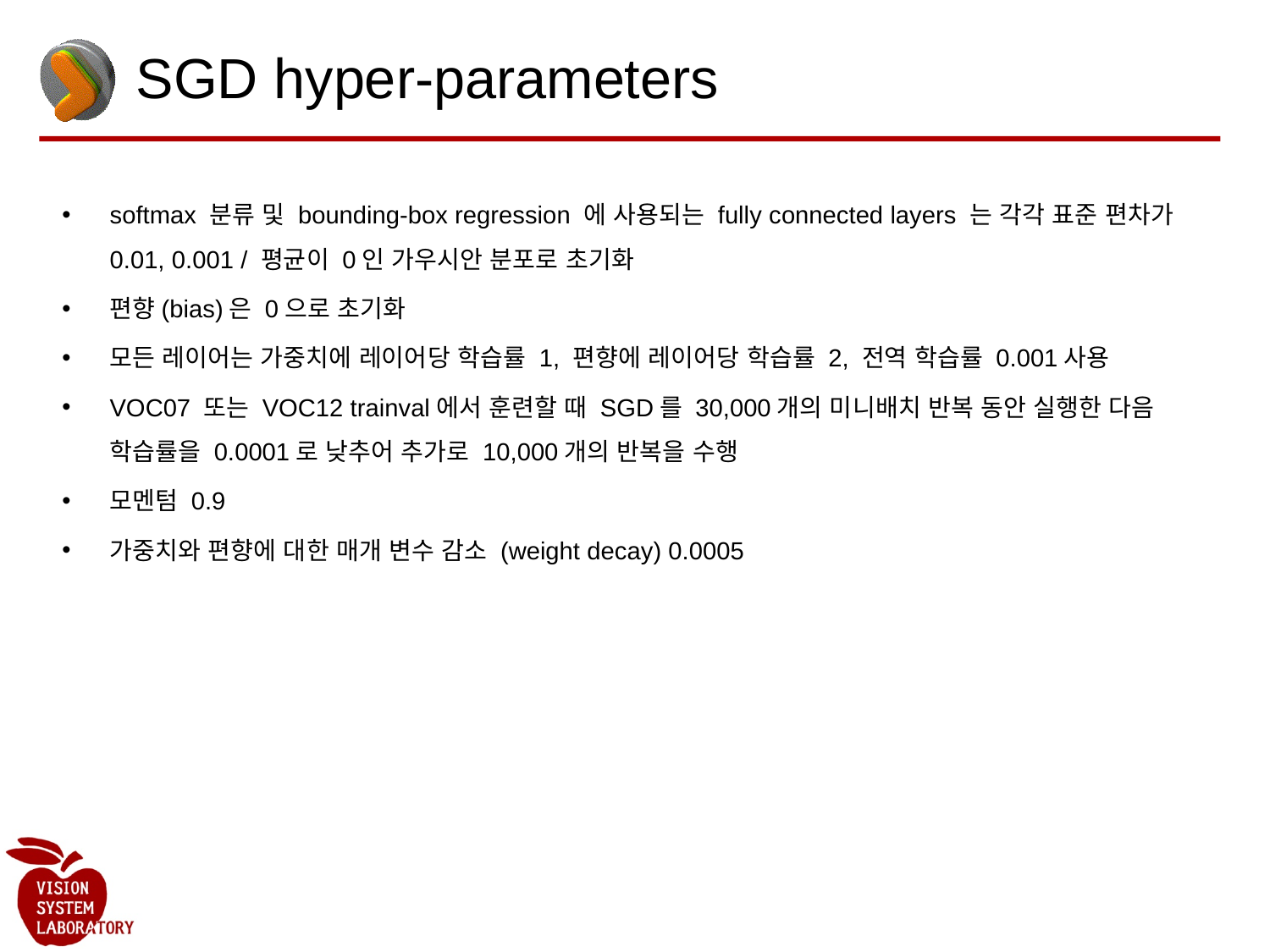

# SGD hyper-parameters
softmax 분류 및 bounding-box regression 에 사용되는 fully connected layers 는 각각 표준 편차가 0.01, 0.001 / 평균이 0인 가우시안 분포로 초기화
편향(bias)은 0으로 초기화
모든 레이어는 가중치에 레이어당 학습률 1, 편향에 레이어당 학습률 2, 전역 학습률 0.001사용
VOC07 또는 VOC12 trainval에서 훈련할 때 SGD를 30,000개의 미니배치 반복 동안 실행한 다음 학습률을 0.0001로 낮추어 추가로 10,000개의 반복을 수행
모멘텀 0.9
가중치와 편향에 대한 매개 변수 감소 (weight decay) 0.0005